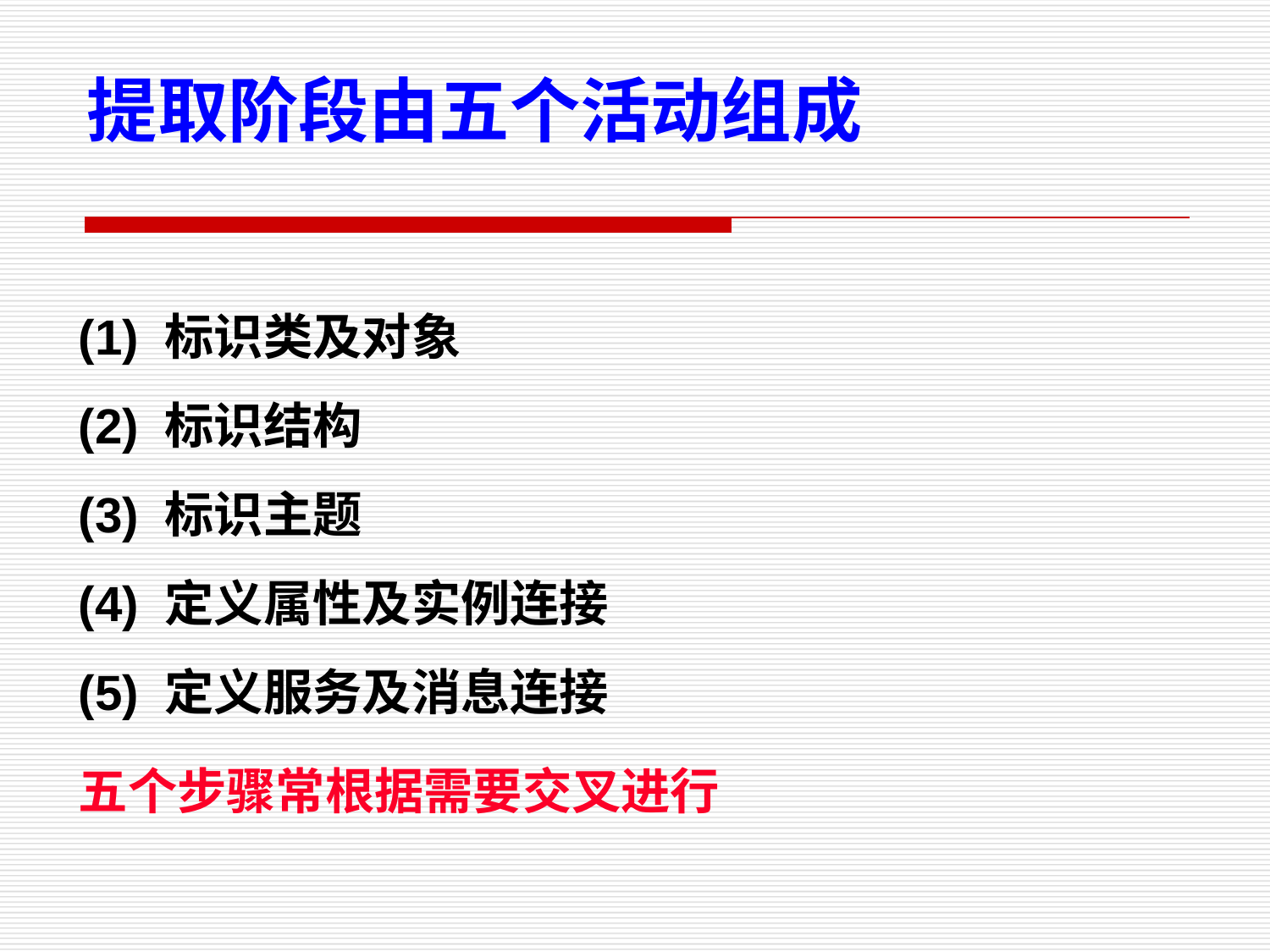

提取阶段由五个活动组成
(1) 标识类及对象
(2) 标识结构
(3) 标识主题
(4) 定义属性及实例连接
(5) 定义服务及消息连接
五个步骤常根据需要交叉进行